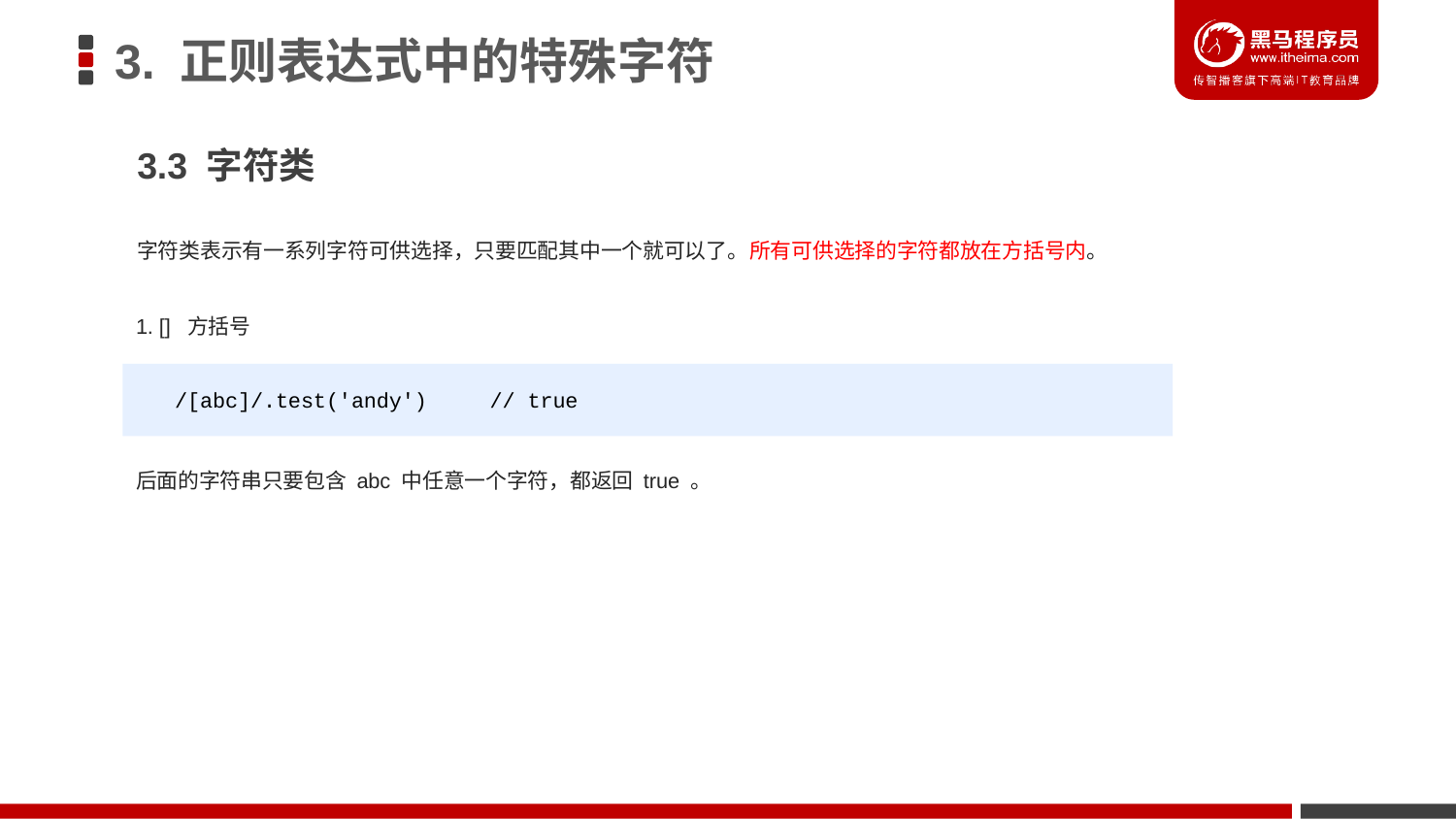

# 3. 正则表达式中的特殊字符
3.3 字符类
字符类表示有一系列字符可供选择，只要匹配其中一个就可以了。所有可供选择的字符都放在方括号内。

1. []  方括号
   /[abc]/.test('andy')     // true
后面的字符串只要包含 abc 中任意一个字符，都返回 true 。